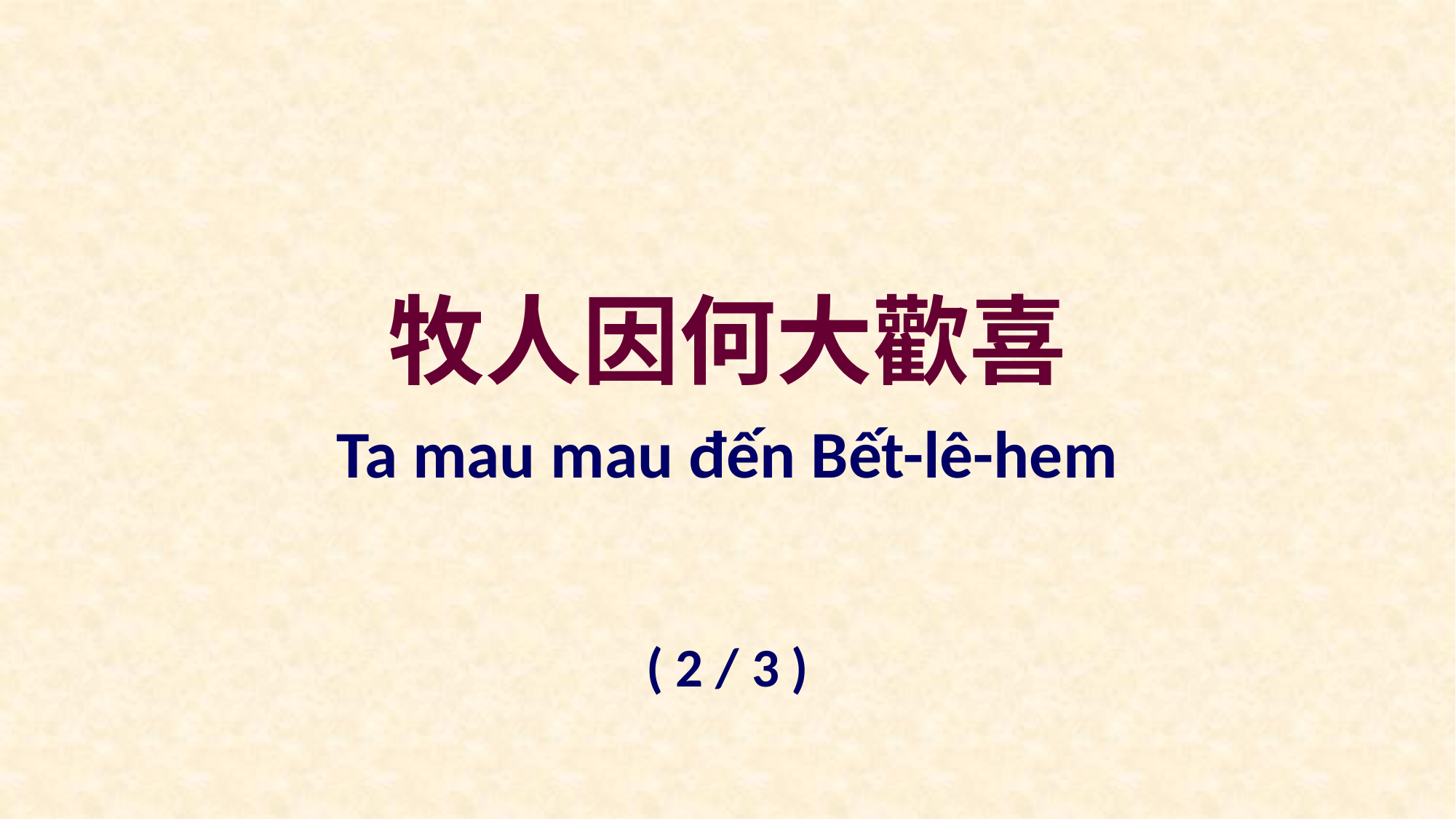

牧人因何大歡喜
Ta mau mau đến Bết-lê-hem
( 2 / 3 )